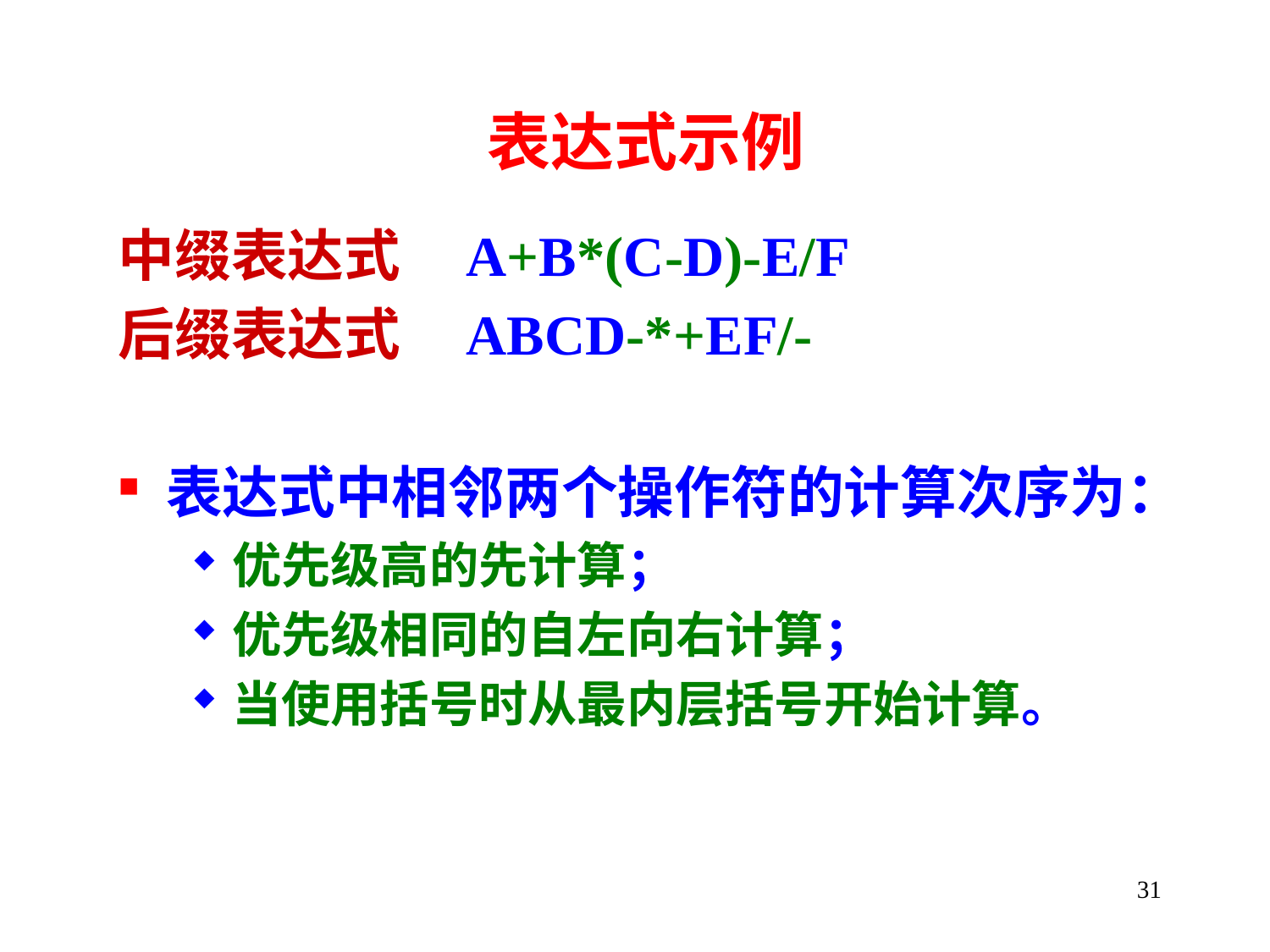

# 表达式示例
中缀表达式    A+B*(C-D)-E/F
后缀表达式    ABCD-*+EF/-

表达式中相邻两个操作符的计算次序为：
优先级高的先计算；
优先级相同的自左向右计算；
当使用括号时从最内层括号开始计算。
31